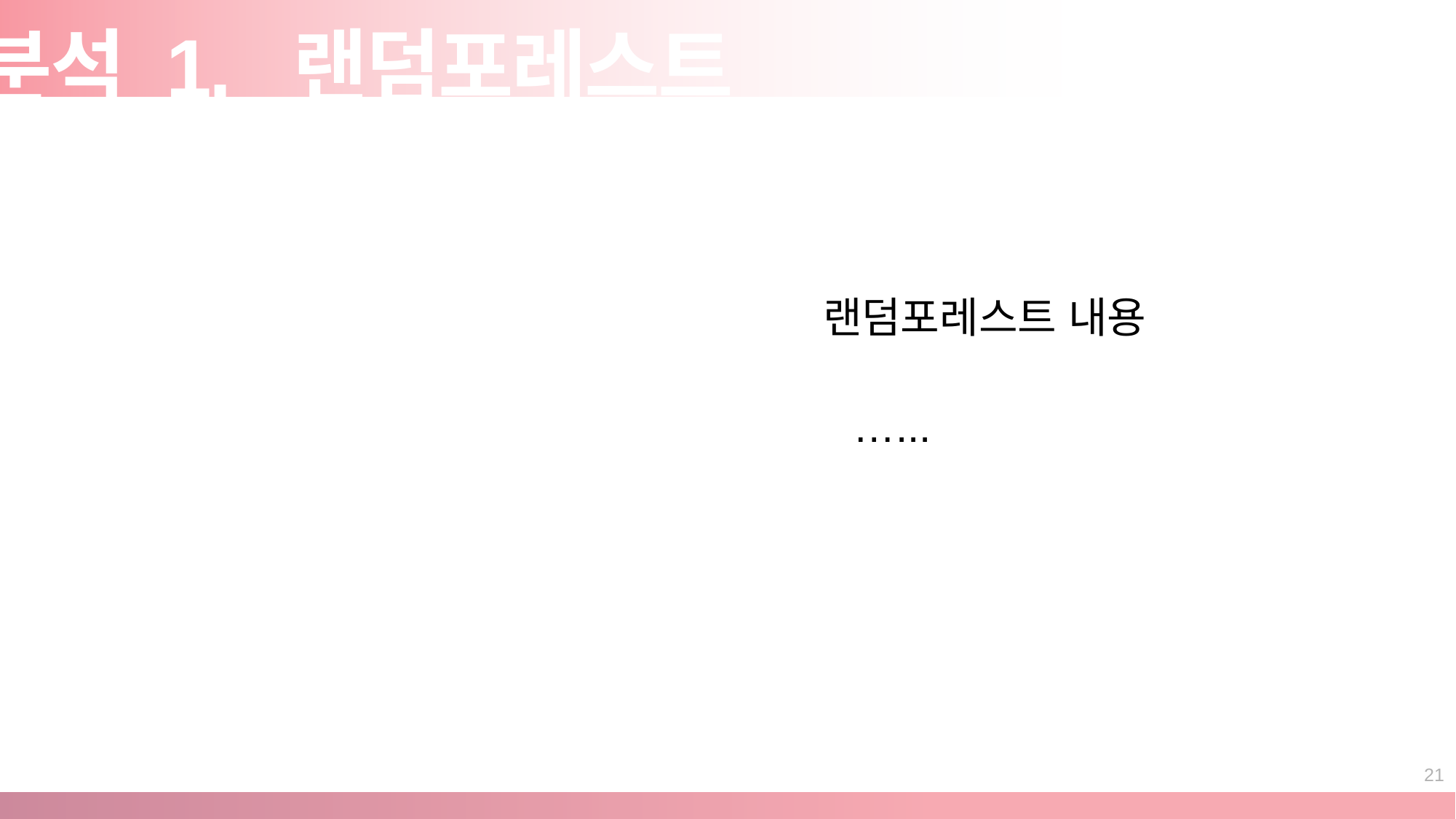

분석 1.  랜덤포레스트
랜덤포레스트 내용
…...
21